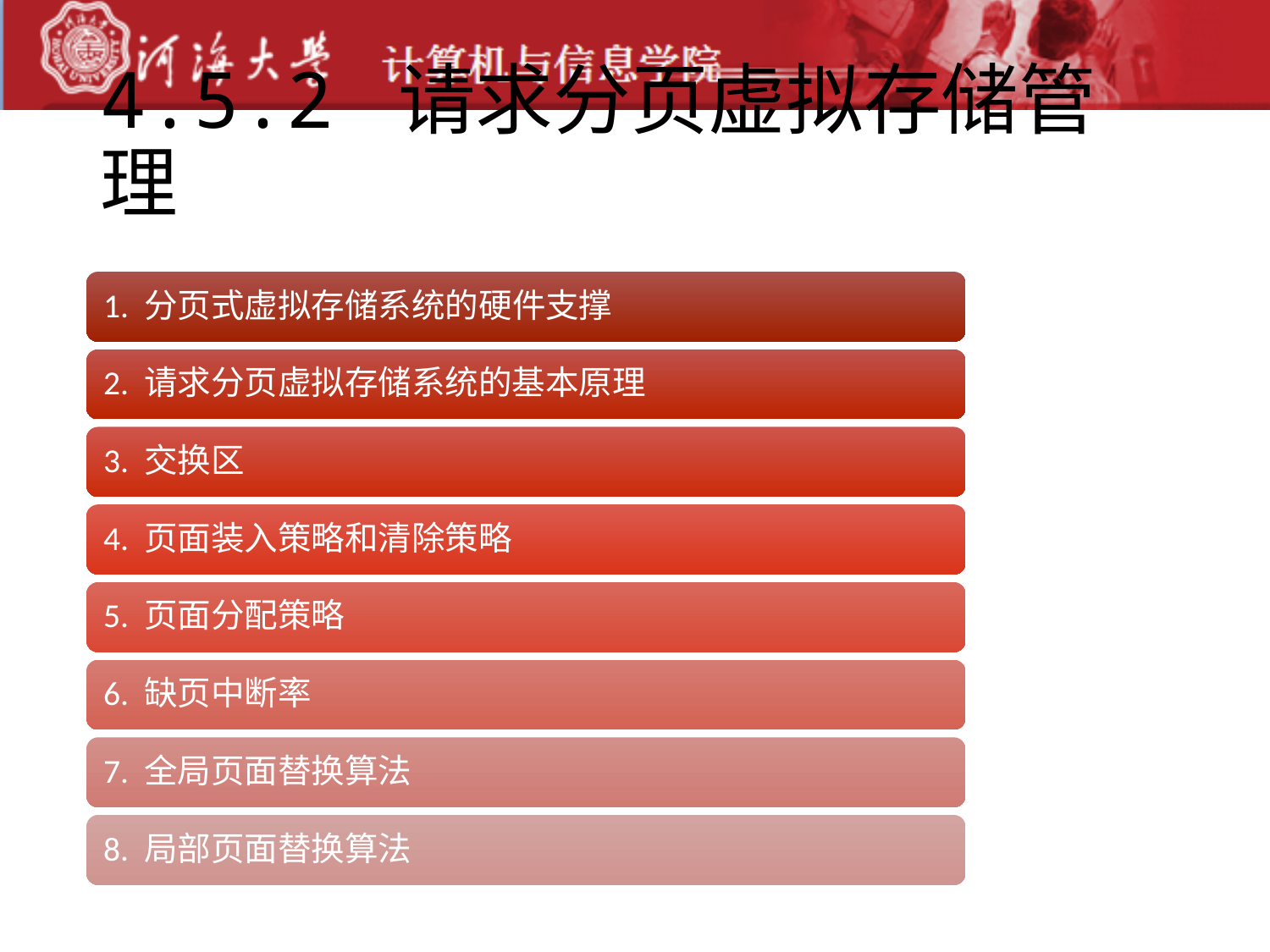

# 4.5.2 请求分页虚拟存储管理
1. 分页式虚拟存储系统的硬件支撑
2. 请求分页虚拟存储系统的基本原理
3. 交换区
4. 页面装入策略和清除策略
5. 页面分配策略
6. 缺页中断率
7. 全局页面替换算法
8. 局部页面替换算法